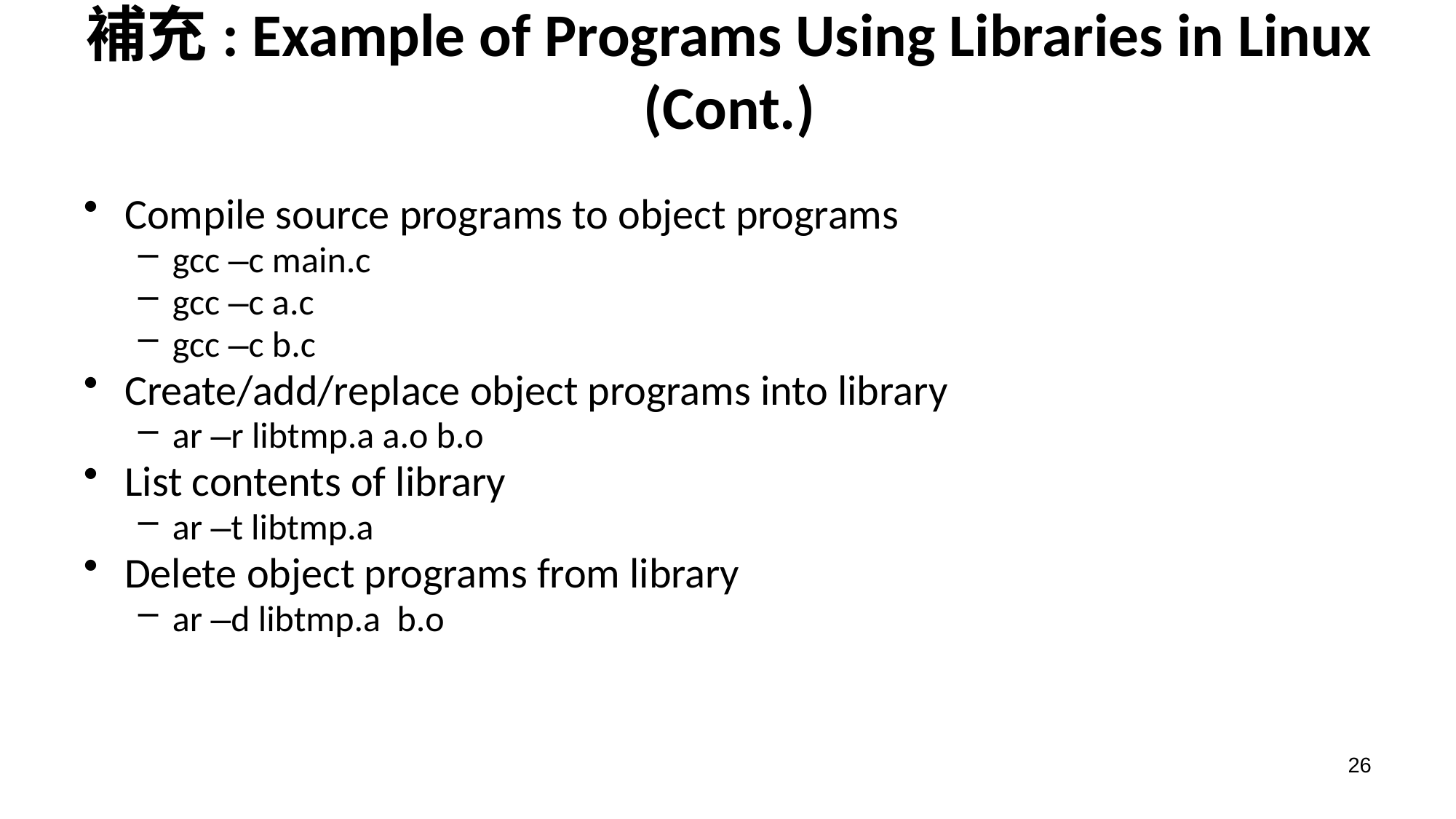

# 補充: Example of Programs Using Libraries in Linux (Cont.)
Compile source programs to object programs
gcc –c main.c
gcc –c a.c
gcc –c b.c
Create/add/replace object programs into library
ar –r libtmp.a a.o b.o
List contents of library
ar –t libtmp.a
Delete object programs from library
ar –d libtmp.a  b.o

26